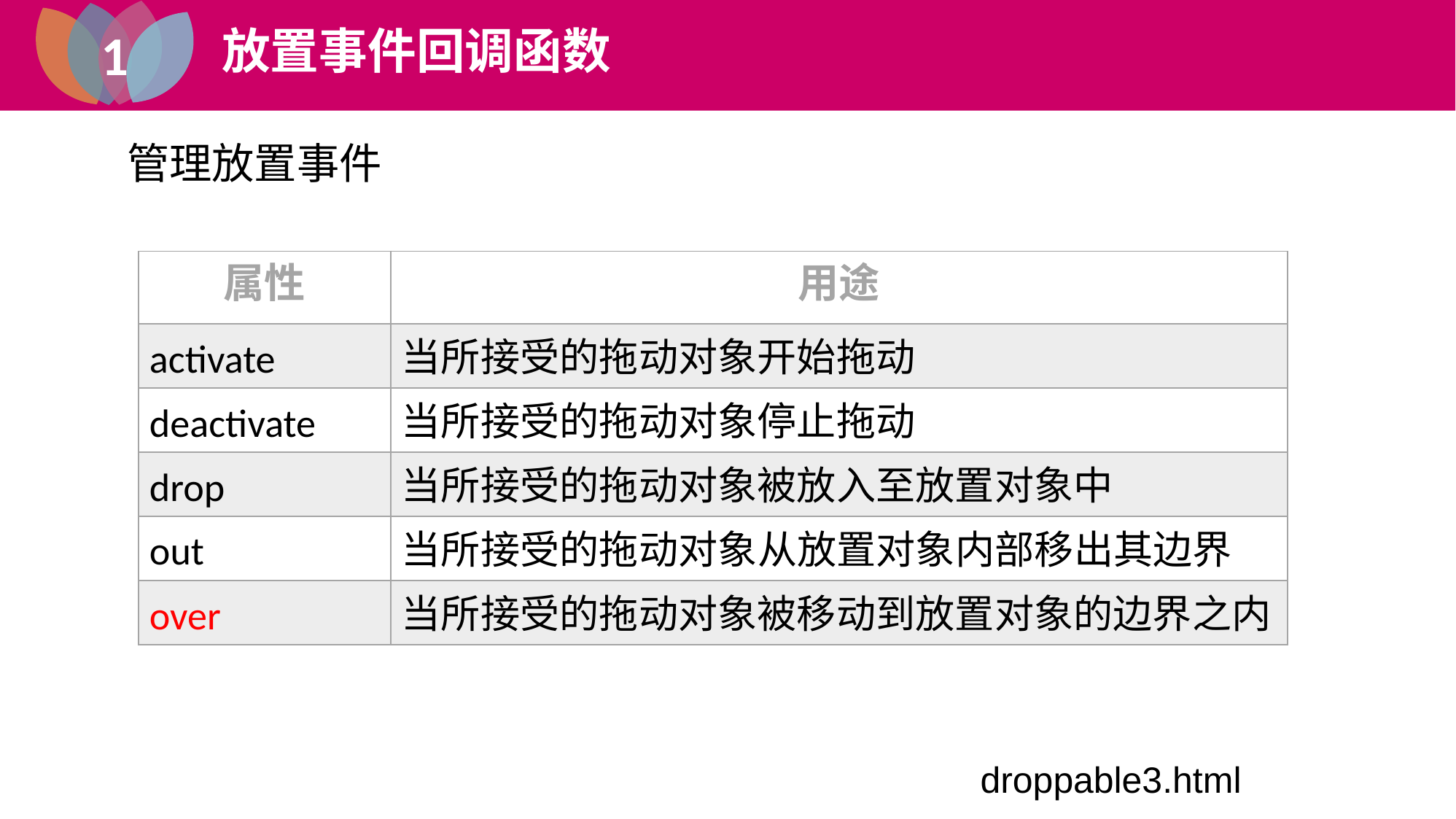

1
放置事件回调函数
1
jQuery 插件
管理放置事件

| 属性 | 用途 |
| --- | --- |
| activate | 当所接受的拖动对象开始拖动 |
| deactivate | 当所接受的拖动对象停止拖动 |
| drop | 当所接受的拖动对象被放入至放置对象中 |
| out | 当所接受的拖动对象从放置对象内部移出其边界 |
| over | 当所接受的拖动对象被移动到放置对象的边界之内 |
droppable3.html